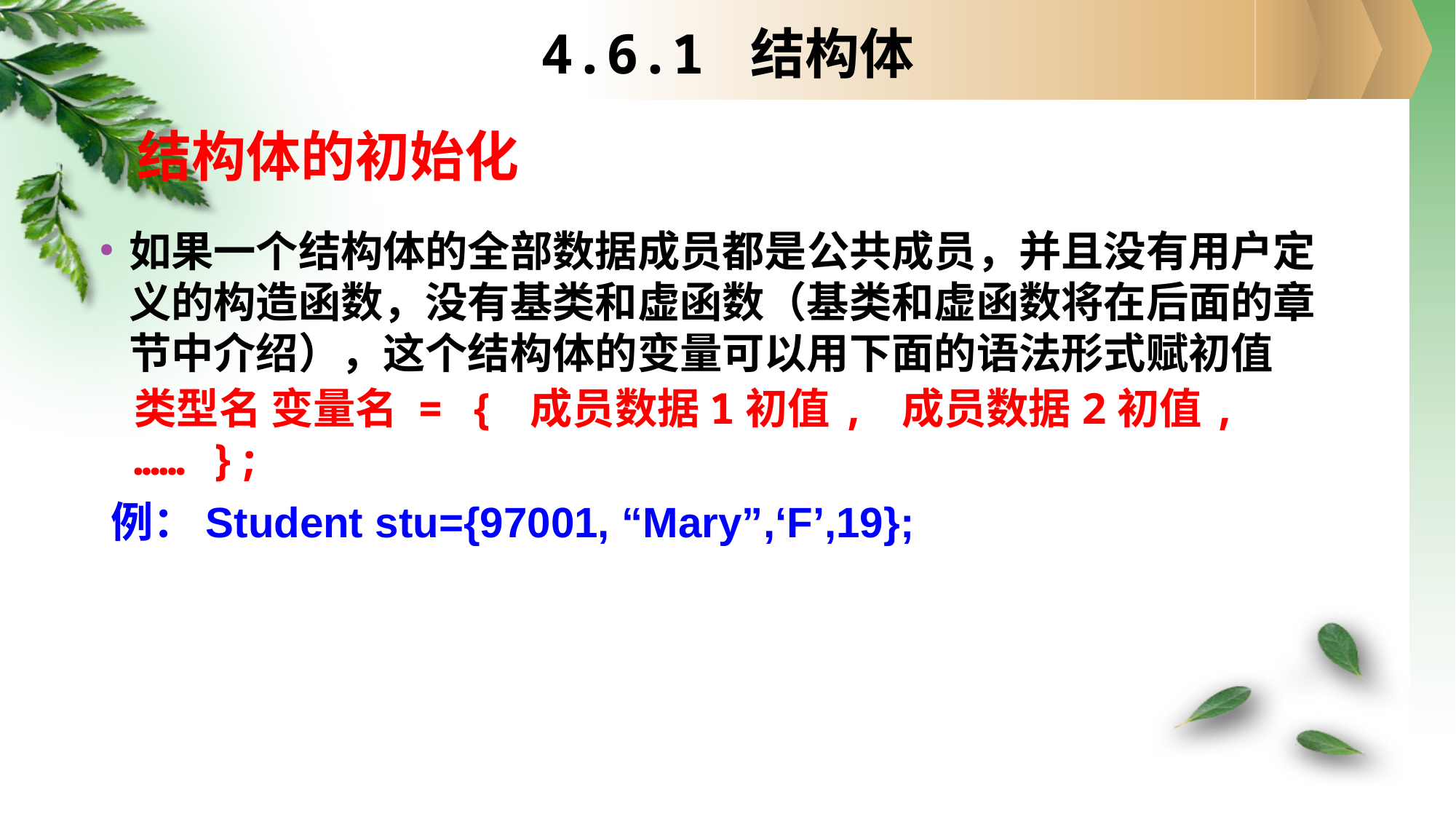

# 4.6.1 结构体
结构体的初始化
如果一个结构体的全部数据成员都是公共成员，并且没有用户定义的构造函数，没有基类和虚函数（基类和虚函数将在后面的章节中介绍），这个结构体的变量可以用下面的语法形式赋初值
类型名 变量名 = { 成员数据1初值, 成员数据2初值, …… };

例：Student stu={97001, “Mary”,‘F’,19};